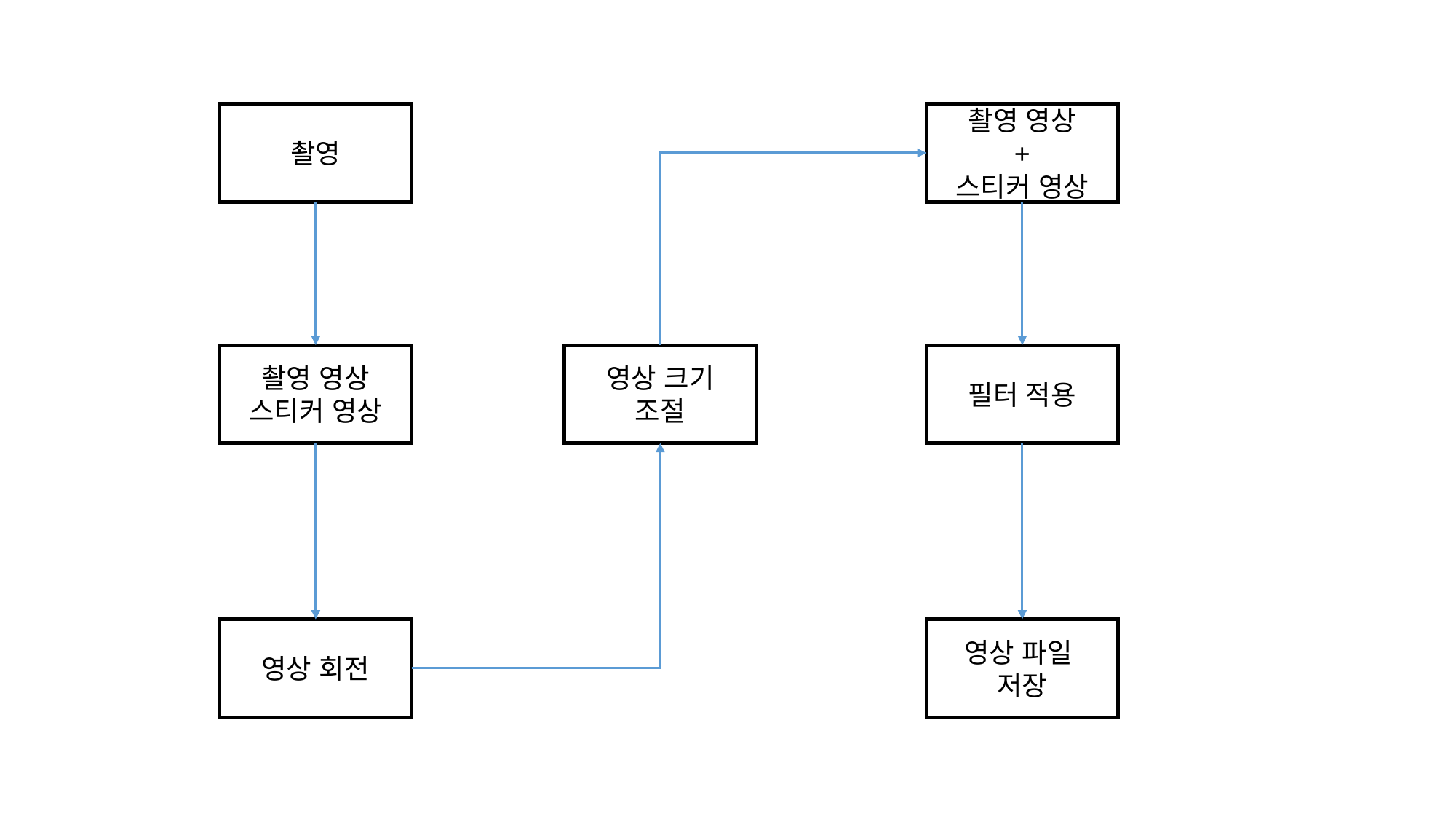

촬영 영상
+
스티커 영상
촬영
영상 크기
조절
촬영 영상
스티커 영상
필터 적용
영상 파일
저장
영상 회전